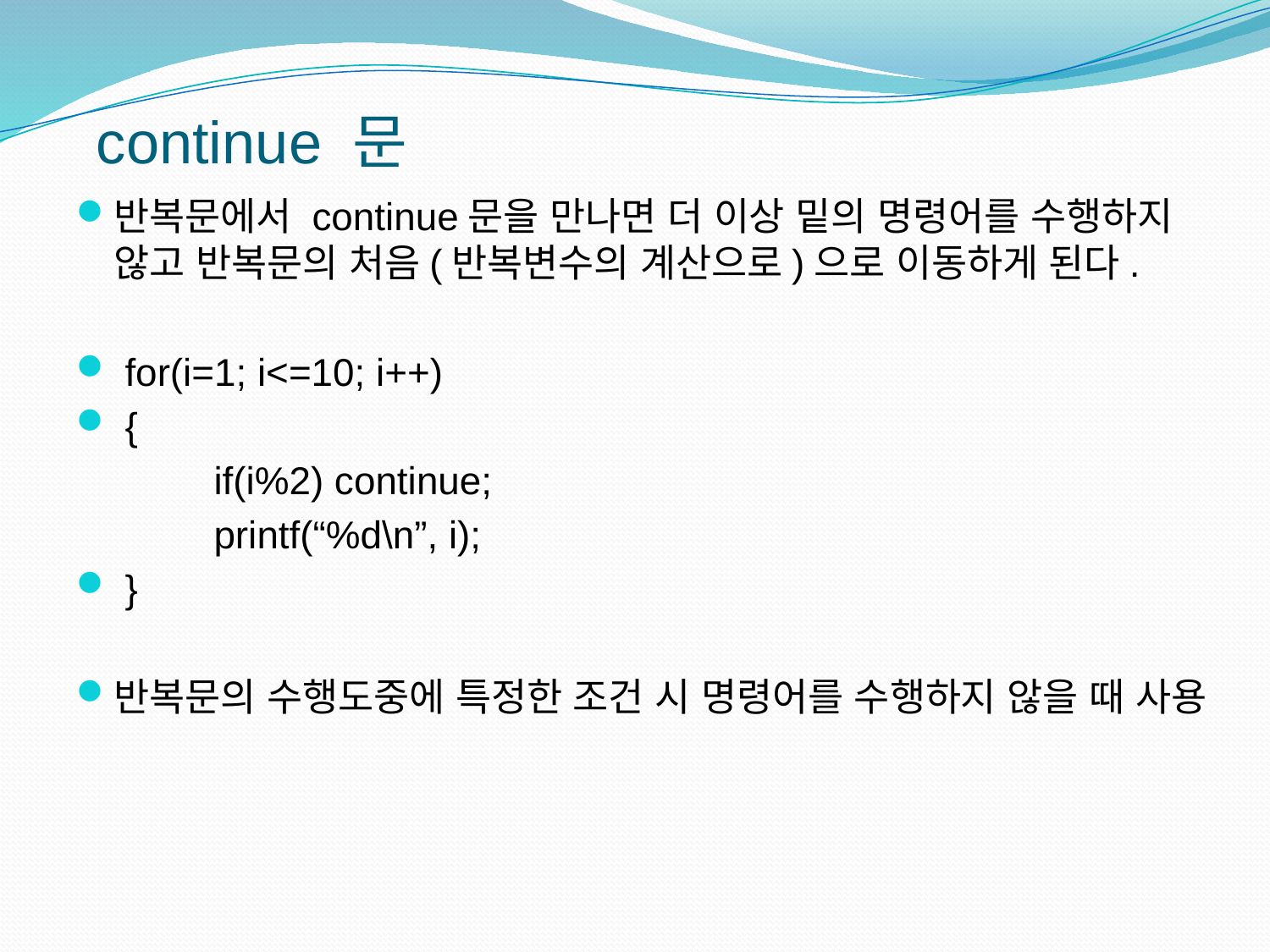

# continue 문
반복문에서 continue문을 만나면 더 이상 밑의 명령어를 수행하지 않고 반복문의 처음(반복변수의 계산으로)으로 이동하게 된다.

 for(i=1; i<=10; i++)
 {
 if(i%2) continue;
 printf(“%d\n”, i);
 }

반복문의 수행도중에 특정한 조건 시 명령어를 수행하지 않을 때 사용